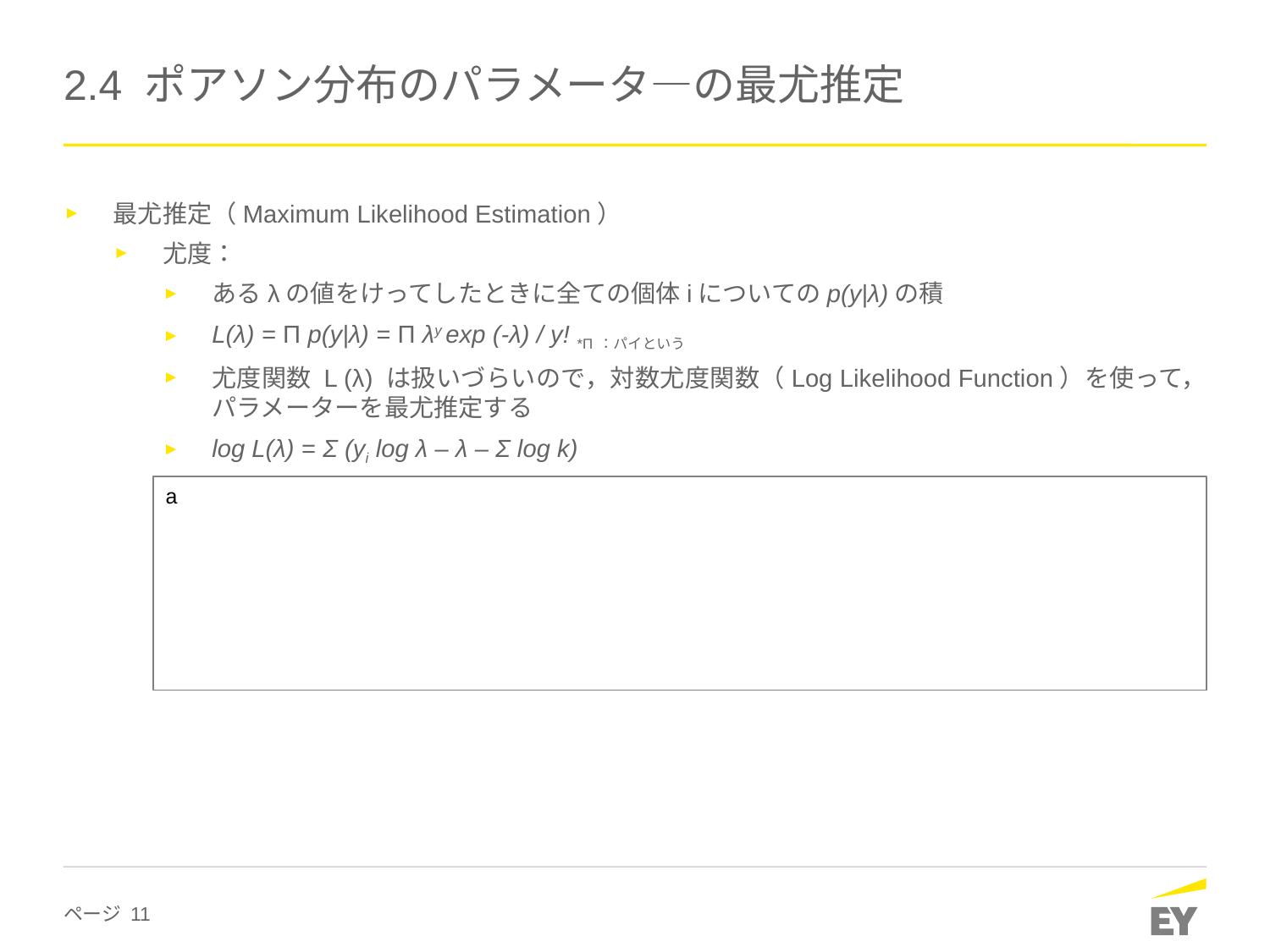

# 2.4 ポアソン分布のパラメータ―の最尤推定
最尤推定（Maximum Likelihood Estimation）
尤度：
あるλの値をけってしたときに全ての個体iについてのp(y|λ)の積
L(λ) = Π p(y|λ) = Π λy exp (-λ) / y! *Π：パイという
尤度関数 L (λ) は扱いづらいので，対数尤度関数（Log Likelihood Function）を使って，パラメーターを最尤推定する
log L(λ) = Σ (yi log λ – λ – Σ log k)

a